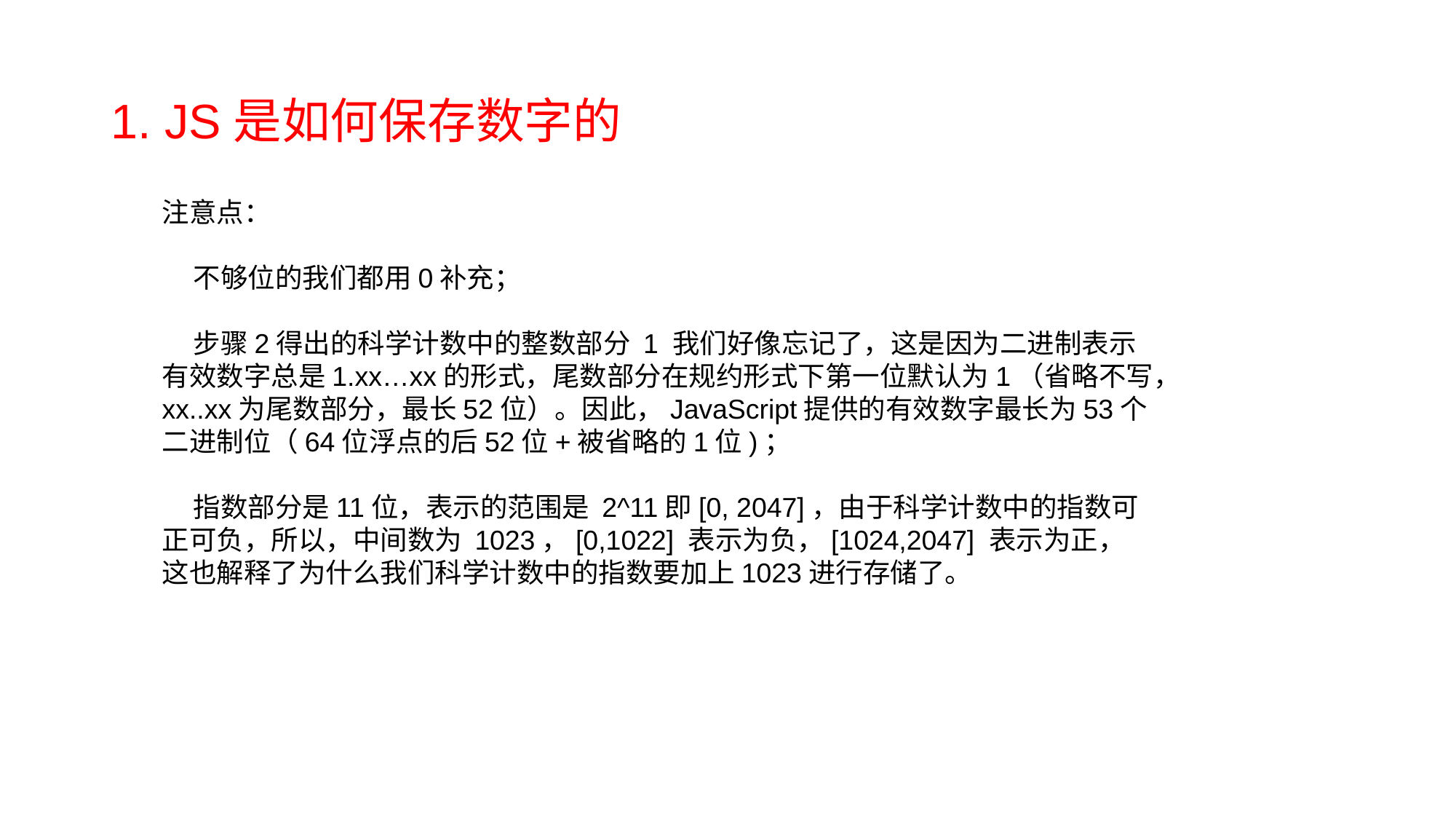

# 1. JS是如何保存数字的
注意点：

    不够位的我们都用0补充；

    步骤2得出的科学计数中的整数部分 1 我们好像忘记了，这是因为二进制表示有效数字总是1.xx…xx的形式，尾数部分在规约形式下第一位默认为1（省略不写，xx..xx为尾数部分，最长52位）。因此，JavaScript提供的有效数字最长为53个二进制位（64位浮点的后52位+被省略的1位)；

    指数部分是11位，表示的范围是 2^11即[0, 2047]，由于科学计数中的指数可正可负，所以，中间数为 1023，[0,1022] 表示为负，[1024,2047] 表示为正， 这也解释了为什么我们科学计数中的指数要加上1023进行存储了。